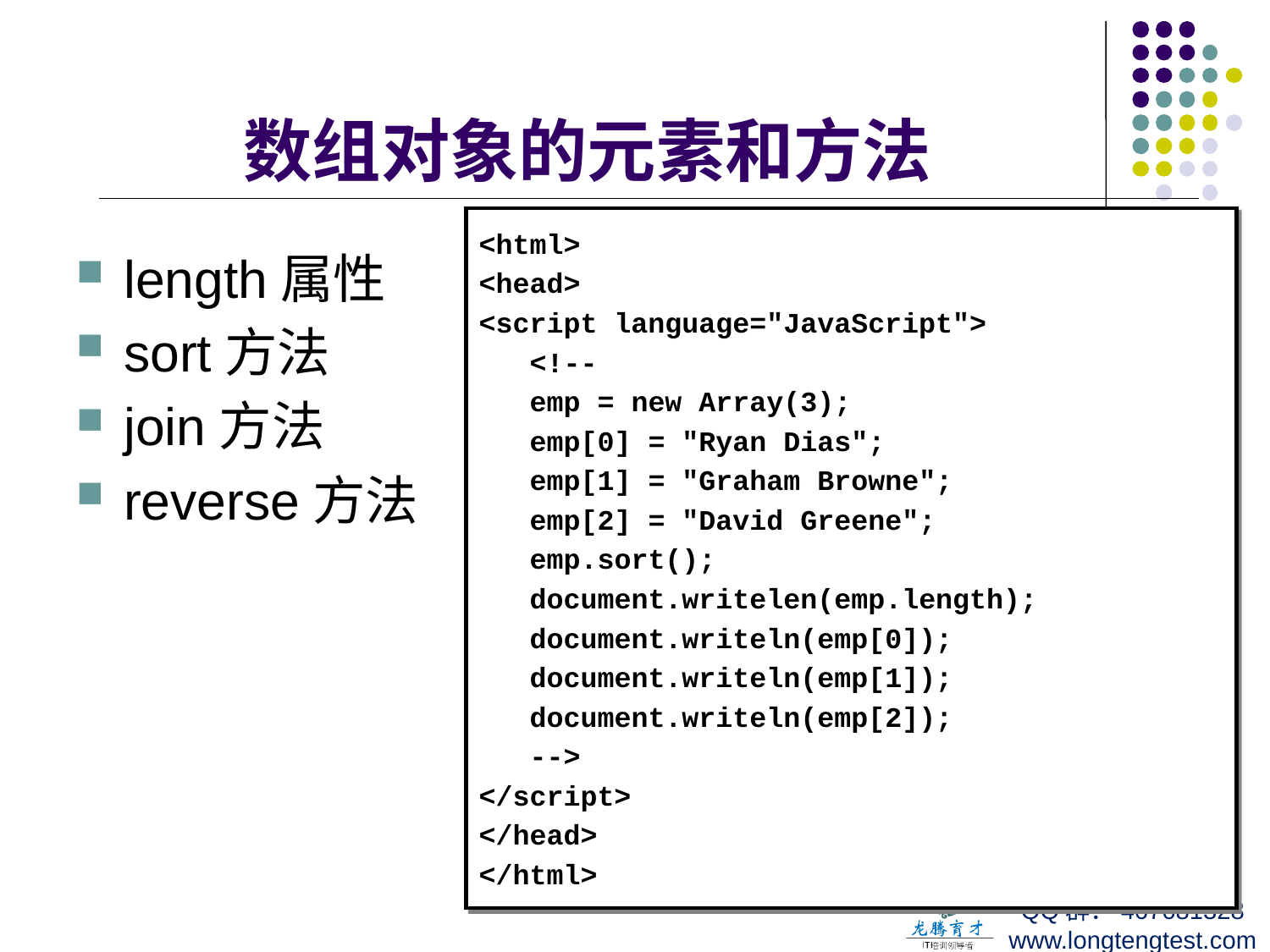

# 数组对象的元素和方法
<html>
<head>
<script language="JavaScript">
   <!--
   emp = new Array(3);
   emp[0] = "Ryan Dias";
   emp[1] = "Graham Browne";
   emp[2] = "David Greene";
   emp.sort();
   document.writelen(emp.length);
   document.writeln(emp[0]);
   document.writeln(emp[1]);
   document.writeln(emp[2]);
   -->
</script>
</head>
</html>
length属性
sort方法
join方法
reverse方法